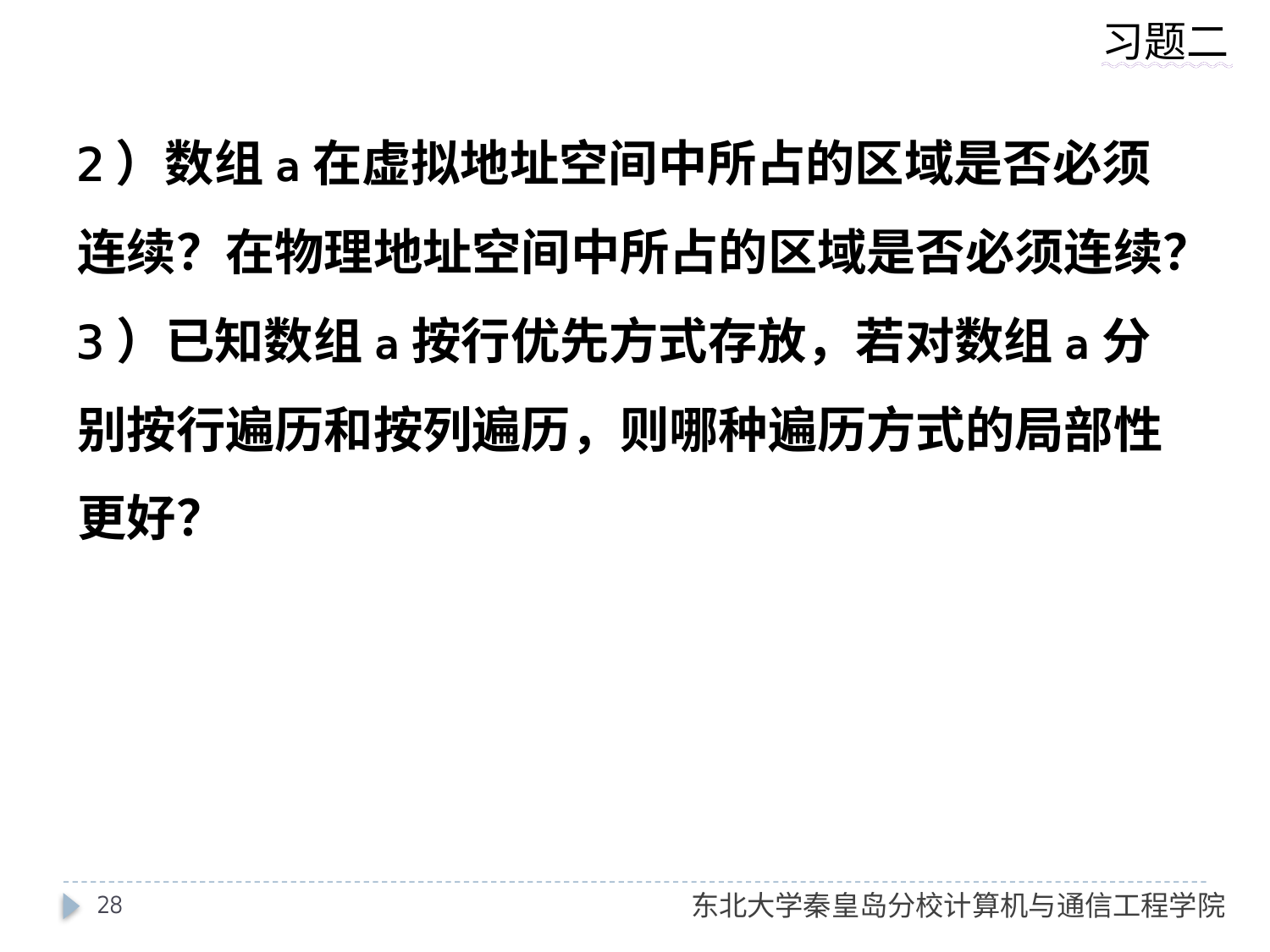

2）数组a在虚拟地址空间中所占的区域是否必须连续？在物理地址空间中所占的区域是否必须连续？
3）已知数组a按行优先方式存放，若对数组a分别按行遍历和按列遍历，则哪种遍历方式的局部性更好？
28